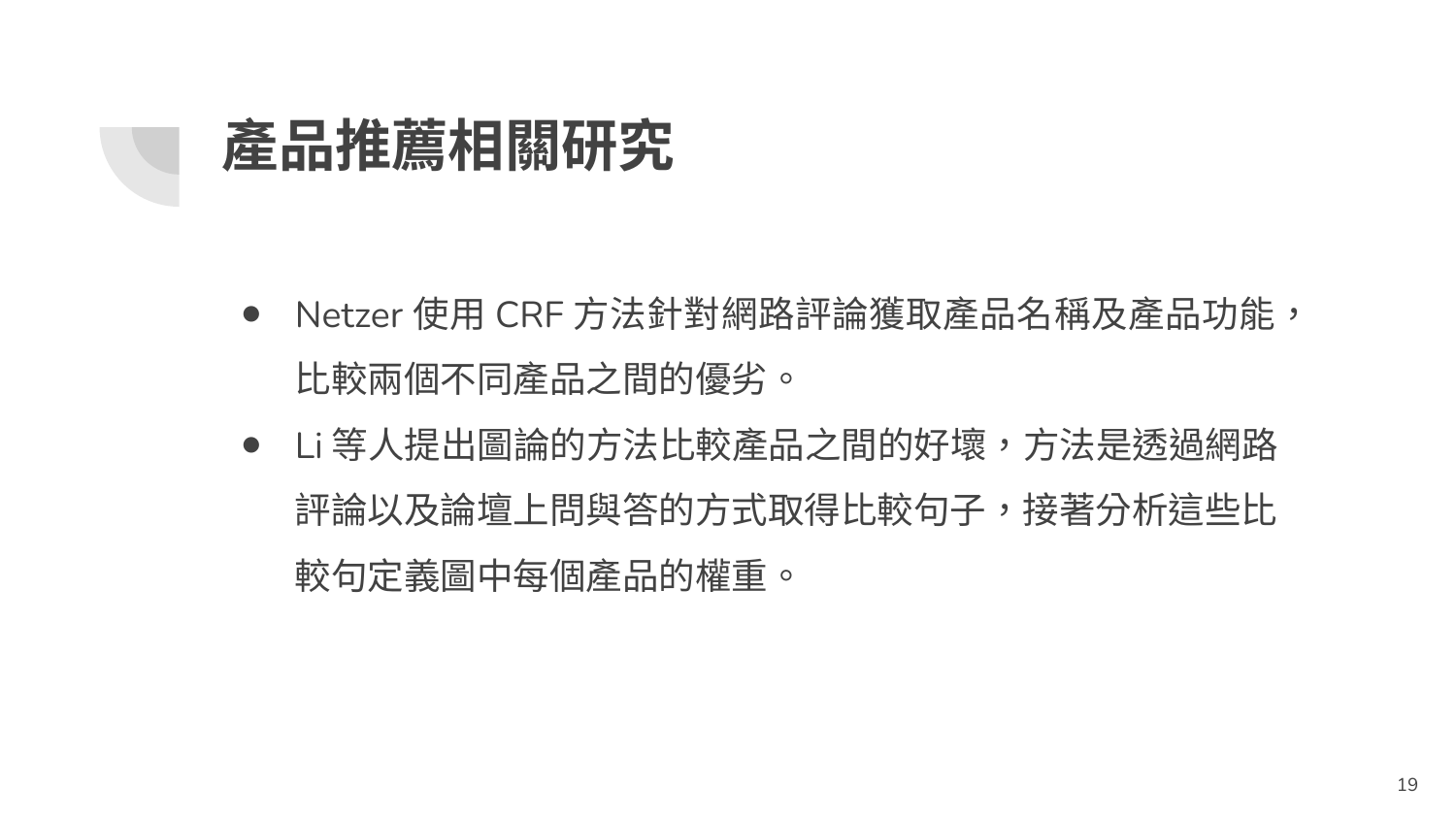

# 產品推薦相關研究
Netzer使用CRF方法針對網路評論獲取產品名稱及產品功能，比較兩個不同產品之間的優劣。
Li等人提出圖論的方法比較產品之間的好壞，方法是透過網路評論以及論壇上問與答的方式取得比較句子，接著分析這些比較句定義圖中每個產品的權重。
19